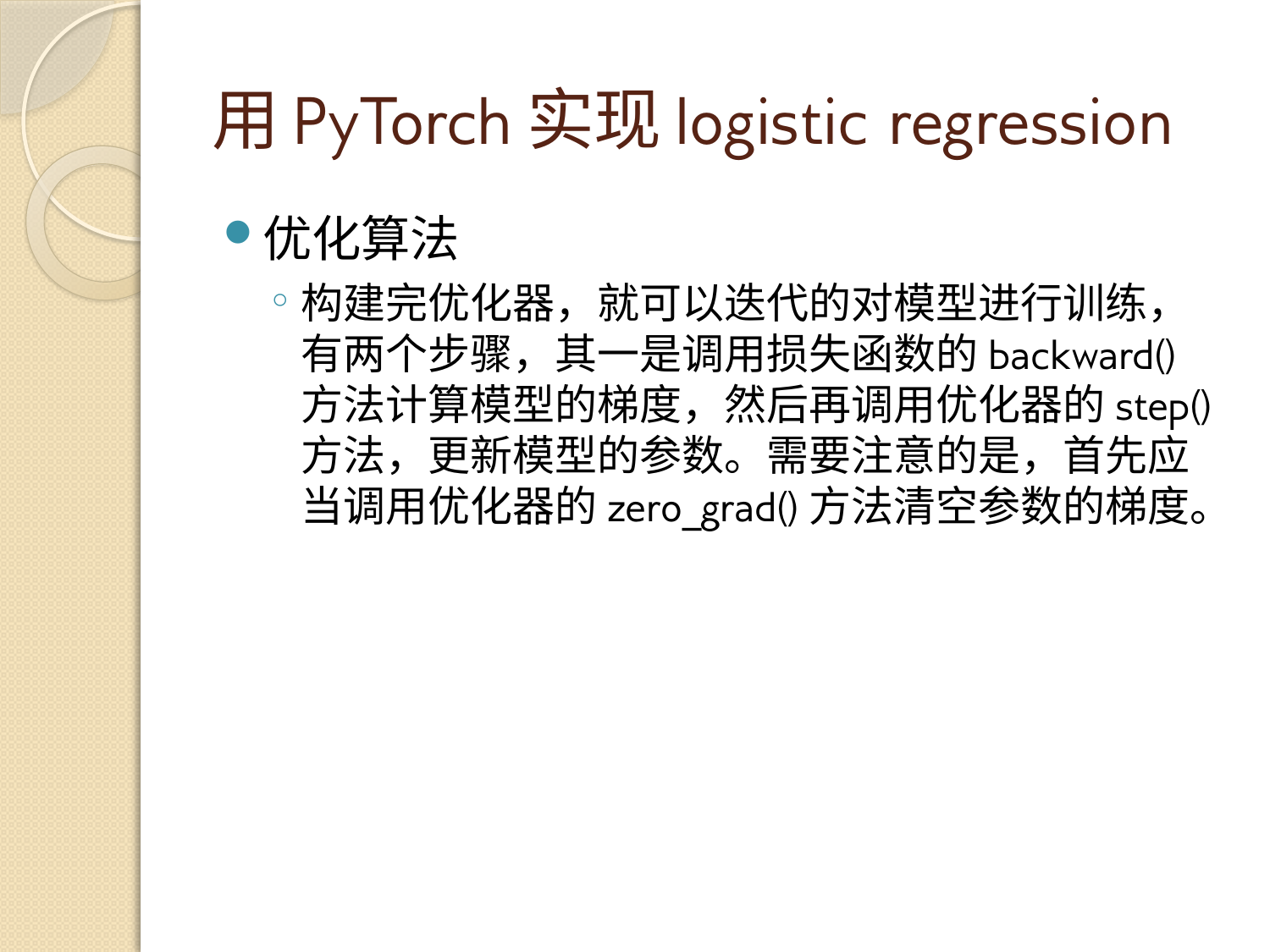

# 用PyTorch实现logistic regression
优化算法
构建完优化器，就可以迭代的对模型进行训练，有两个步骤，其一是调用损失函数的backward()方法计算模型的梯度，然后再调用优化器的step()方法，更新模型的参数。需要注意的是，首先应当调用优化器的zero_grad()方法清空参数的梯度。